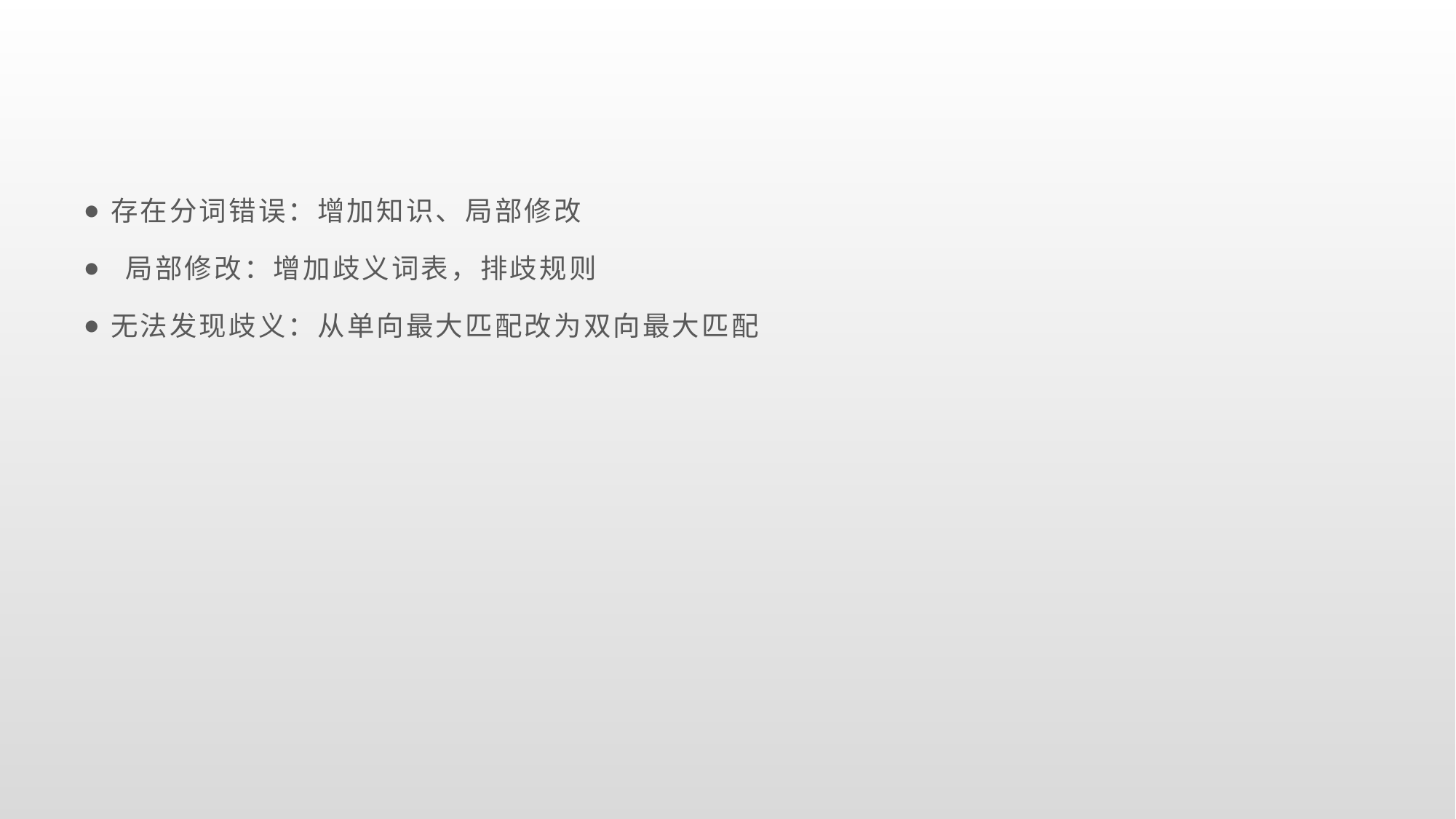

#
存在分词错误：增加知识、局部修改
 局部修改：增加歧义词表，排歧规则
无法发现歧义：从单向最大匹配改为双向最大匹配